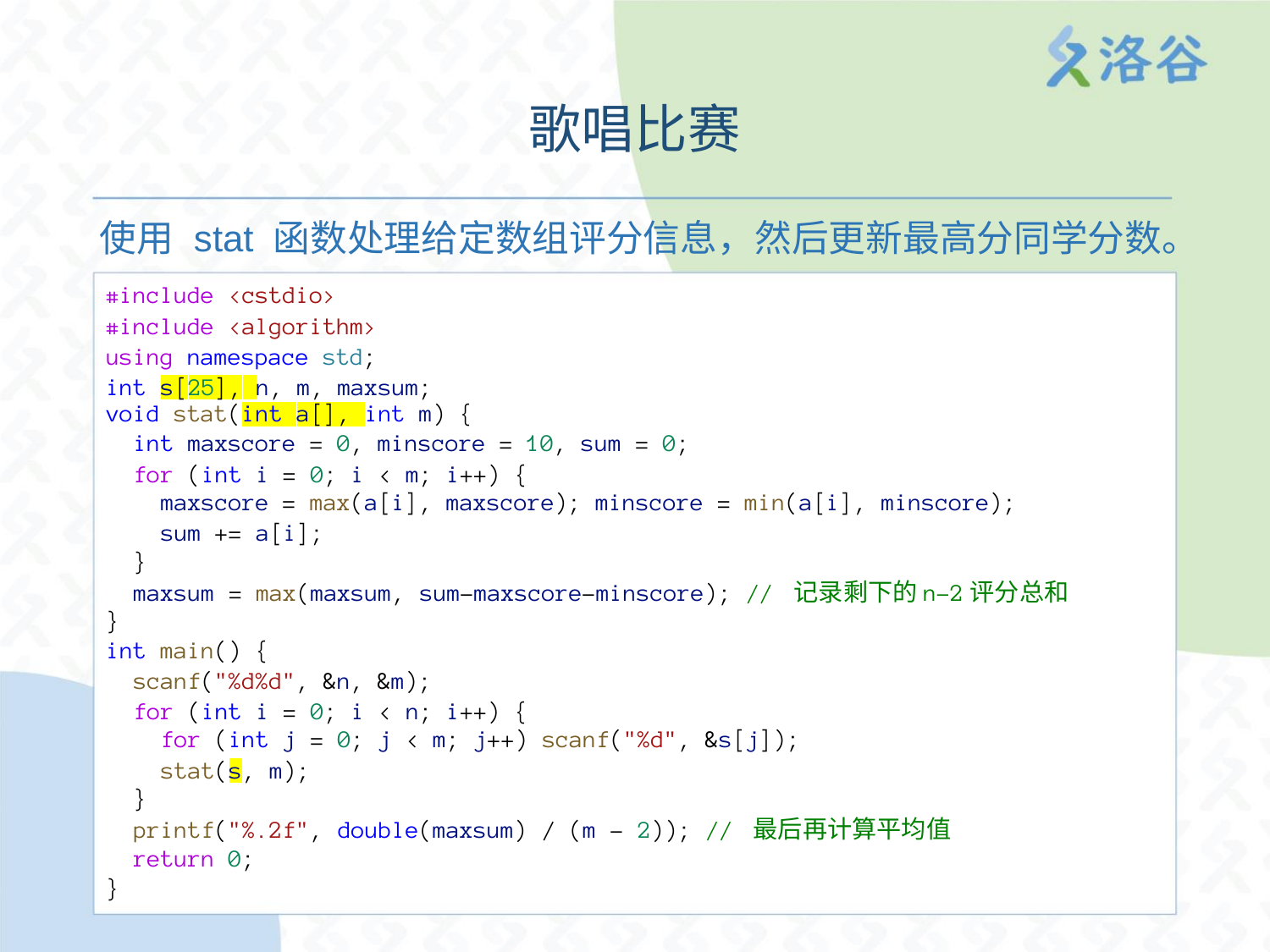

歌唱比赛
使用 stat 函数处理给定数组评分信息，然后更新最高分同学分数。
#include <cstdio>
#include <algorithm>
using namespace std;
int s[25], n, m, maxsum;
void stat(int a[], int m) {
int maxscore = 0, minscore = 10, sum = 0;
for (int i = 0; i < m; i++) {
maxscore = max(a[i], maxscore); minscore = min(a[i], minscore);
sum += a[i];
}
maxsum = max(maxsum, sum-maxscore-minscore); // 记录剩下的n-2评分总和
}
int main() {
scanf("%d%d", &n, &m);
for (int i = 0; i < n; i++) {
for (int j = 0; j < m; j++) scanf("%d", &s[j]);
stat(s, m);
}
printf("%.2f", double(maxsum) / (m - 2)); // 最后再计算平均值
return 0;
}